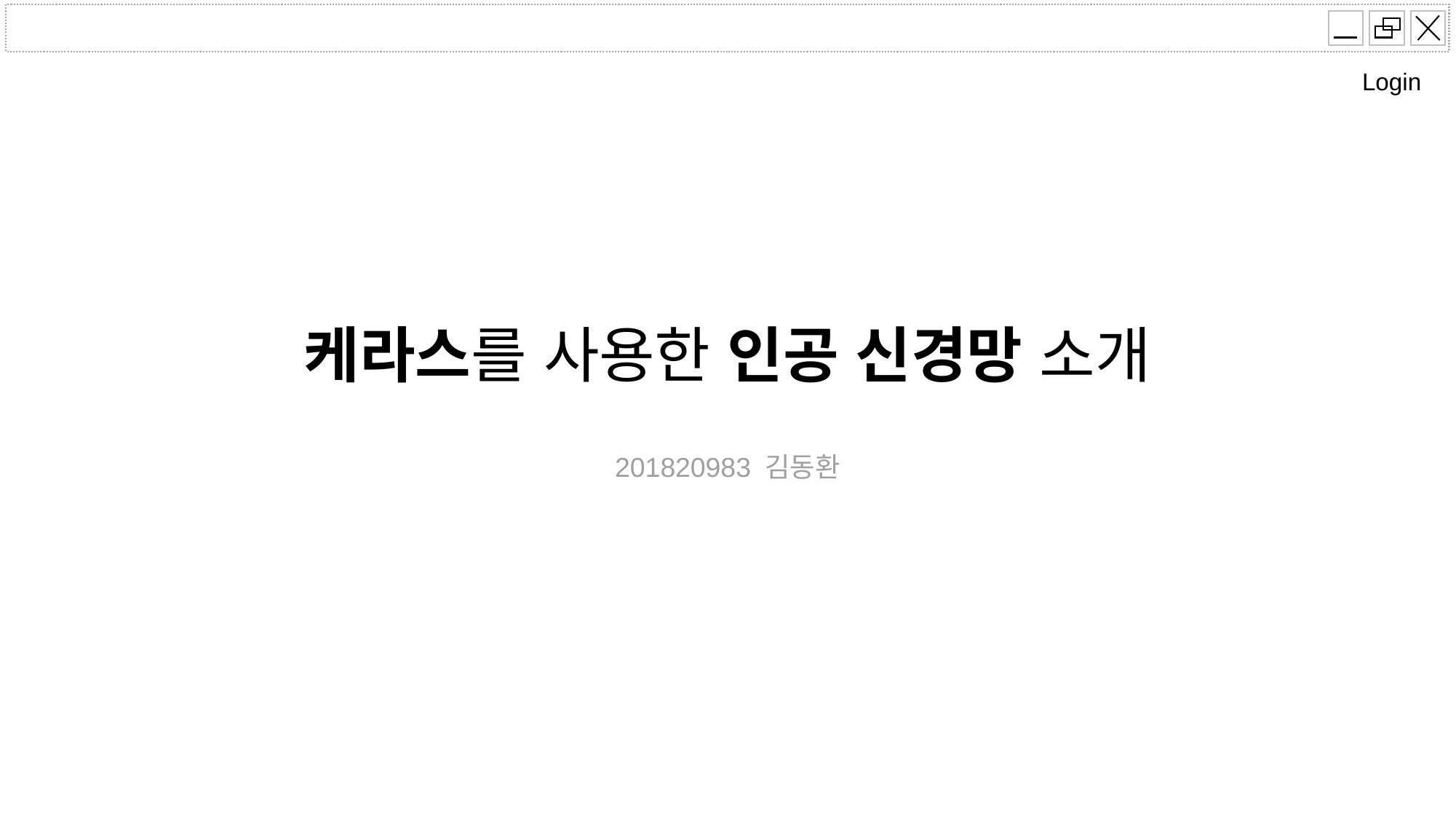

Login
케라스를 사용한 인공 신경망 소개
201820983 김동환